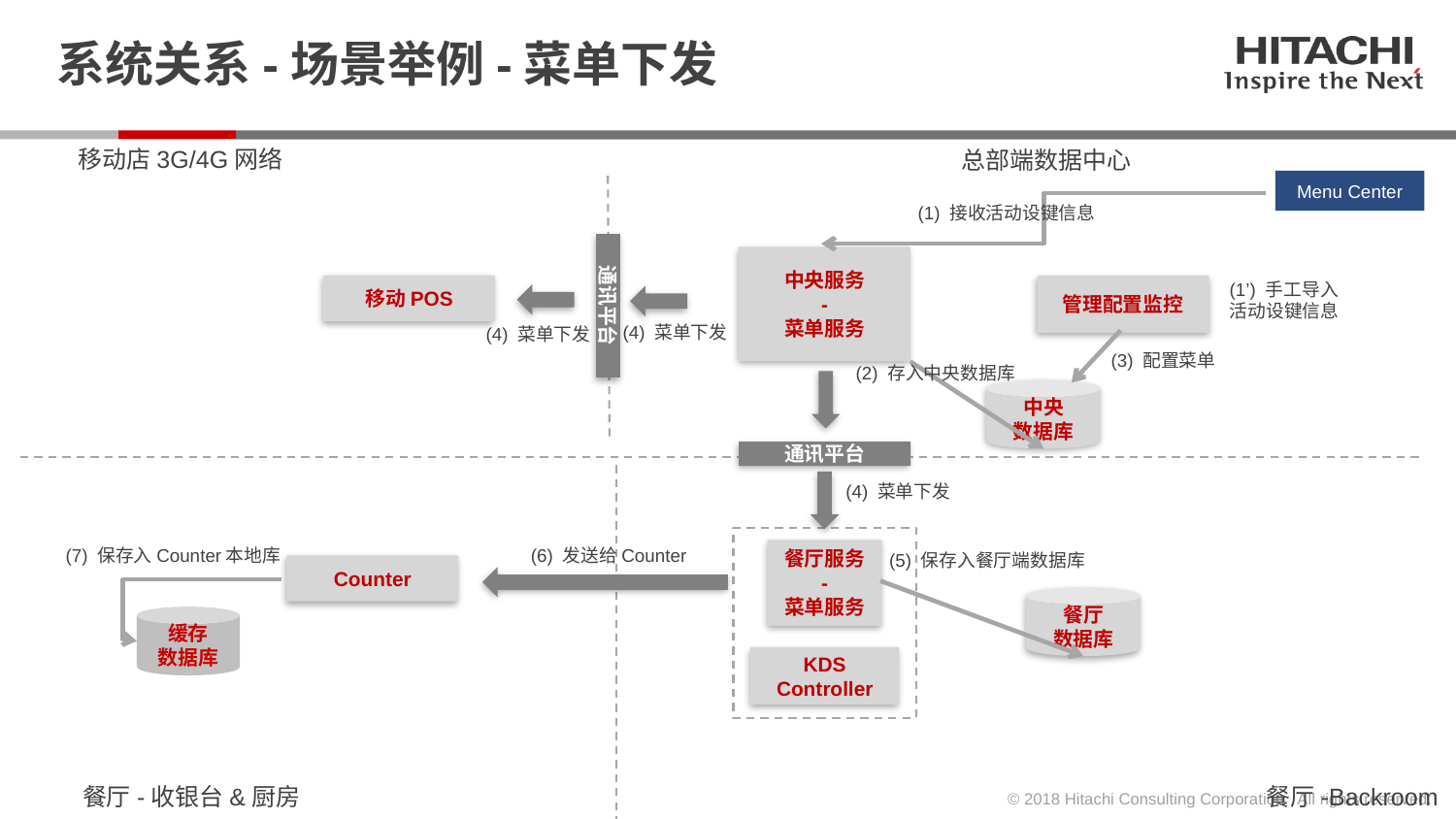

# 系统关系-场景举例-菜单下发
移动店3G/4G网络
总部端数据中心
Menu Center
(1) 接收活动设键信息
通讯平台
中央服务
-
菜单服务
(1’) 手工导入
活动设键信息
移动POS
管理配置监控

(4) 菜单下发
(4) 菜单下发
(3) 配置菜单
(2) 存入中央数据库

中央
数据库
通讯平台

(4) 菜单下发

(7) 保存入Counter本地库
(6) 发送给Counter
餐厅服务
-
菜单服务
(5) 保存入餐厅端数据库
Counter

餐厅
数据库
缓存
数据库
KDS Controller
餐厅-收银台&厨房
餐厅-Backroom